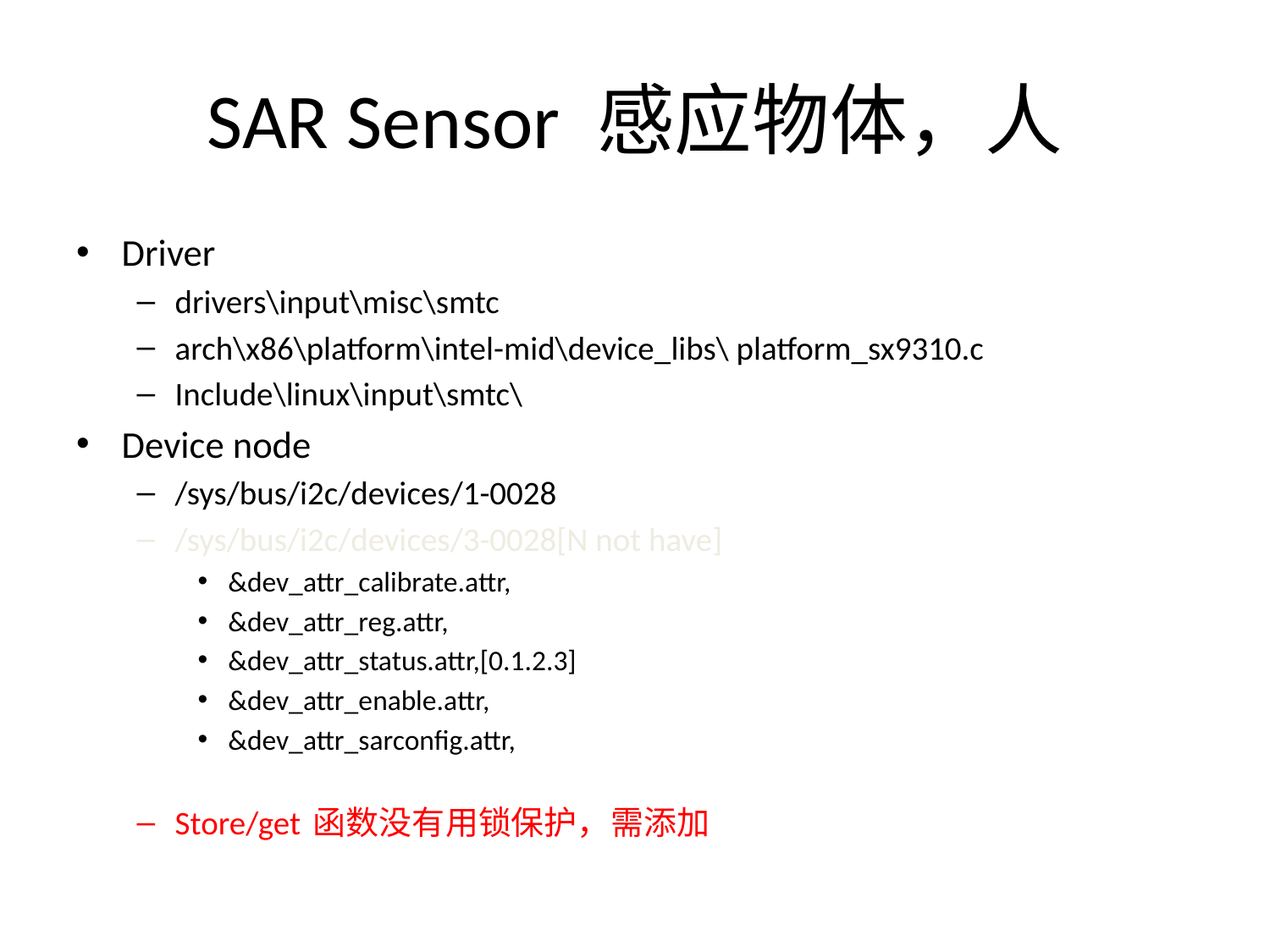

# SAR Sensor 感应物体，人
Driver
drivers\input\misc\smtc
arch\x86\platform\intel-mid\device_libs\ platform_sx9310.c
Include\linux\input\smtc\
Device node
/sys/bus/i2c/devices/1-0028
/sys/bus/i2c/devices/3-0028[N not have]
&dev_attr_calibrate.attr,
&dev_attr_reg.attr,
&dev_attr_status.attr,[0.1.2.3]
&dev_attr_enable.attr,
&dev_attr_sarconfig.attr,

Store/get 函数没有用锁保护，需添加